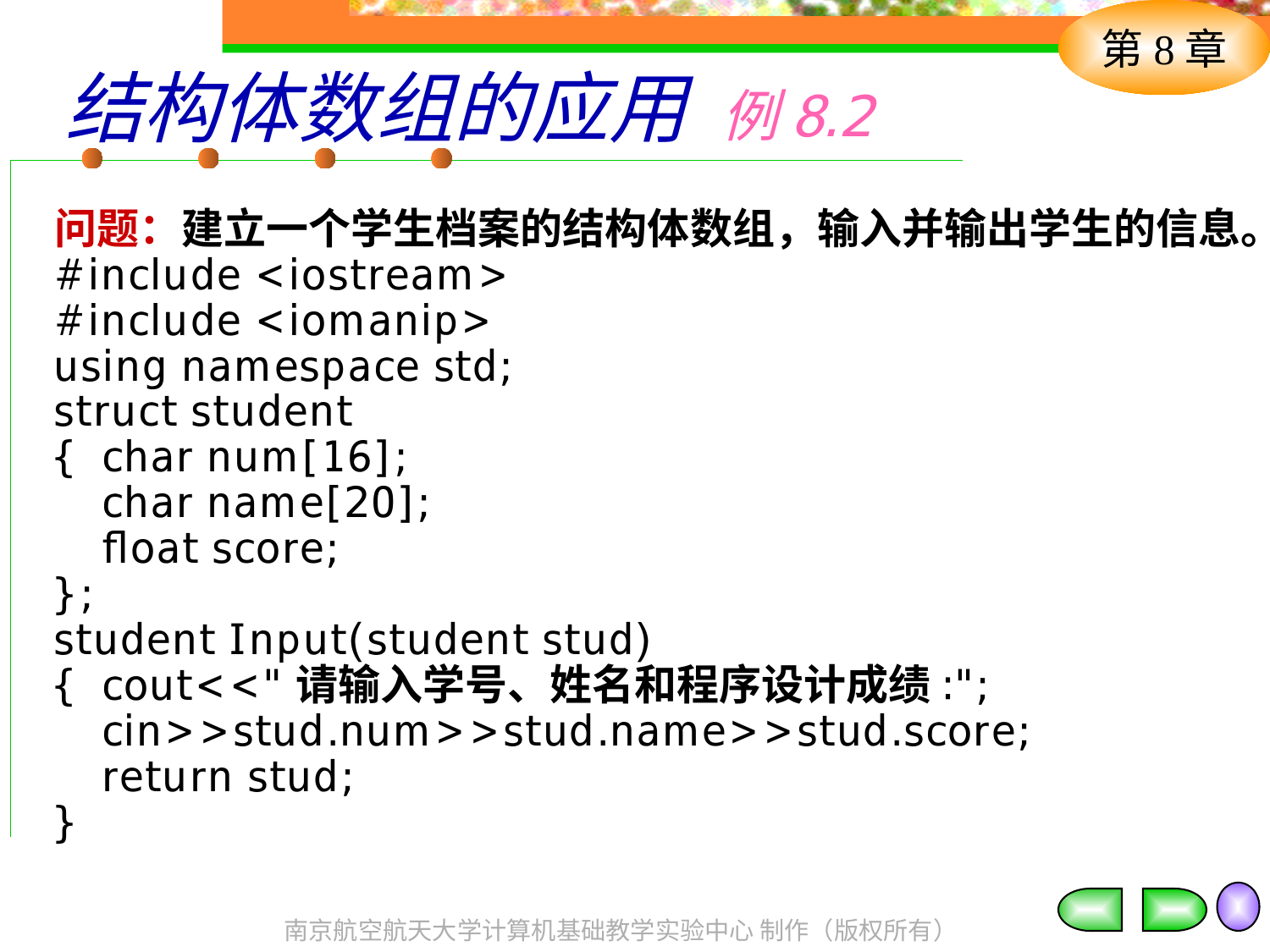

# 结构体数组的应用  例8.2
问题：建立一个学生档案的结构体数组，输入并输出学生的信息。
#include <iostream>
#include <iomanip>
using namespace std;
struct student
{	char num[16];
	char name[20];
	float score;
};
student Input(student stud)
{	cout<<"请输入学号、姓名和程序设计成绩:";
	cin>>stud.num>>stud.name>>stud.score;
	return stud;
}